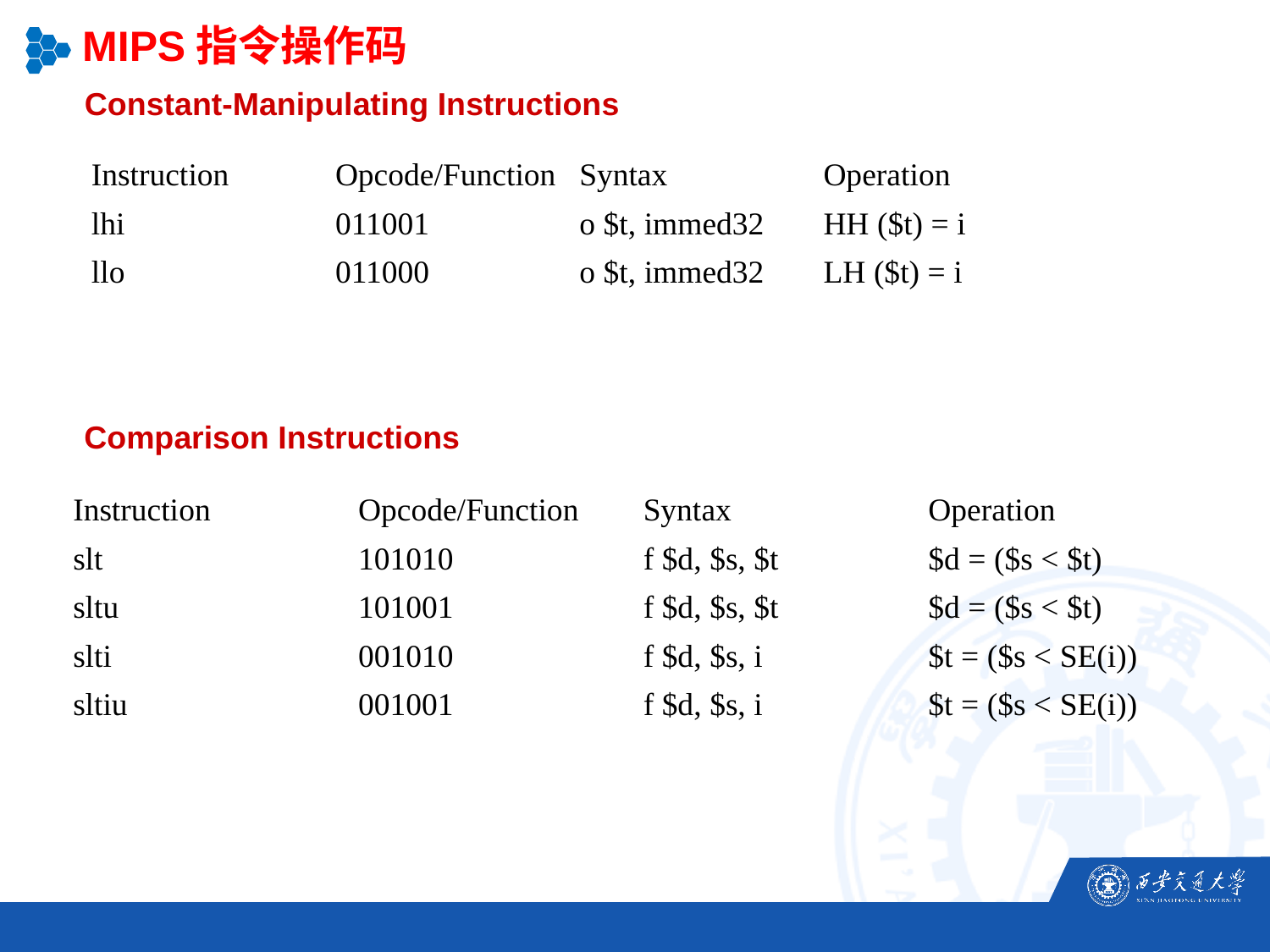

MIPS指令操作码
Constant-Manipulating Instructions
| Instruction | Opcode/Function | Syntax | Operation |
| --- | --- | --- | --- |
| lhi | 011001 | o $t, immed32 | HH ($t) = i |
| llo | 011000 | o $t, immed32 | LH ($t) = i |
Comparison Instructions
| Instruction | Opcode/Function | Syntax | Operation |
| --- | --- | --- | --- |
| slt | 101010 | f $d, $s, $t | $d = ($s < $t) |
| sltu | 101001 | f $d, $s, $t | $d = ($s < $t) |
| slti | 001010 | f $d, $s, i | $t = ($s < SE(i)) |
| sltiu | 001001 | f $d, $s, i | $t = ($s < SE(i)) |